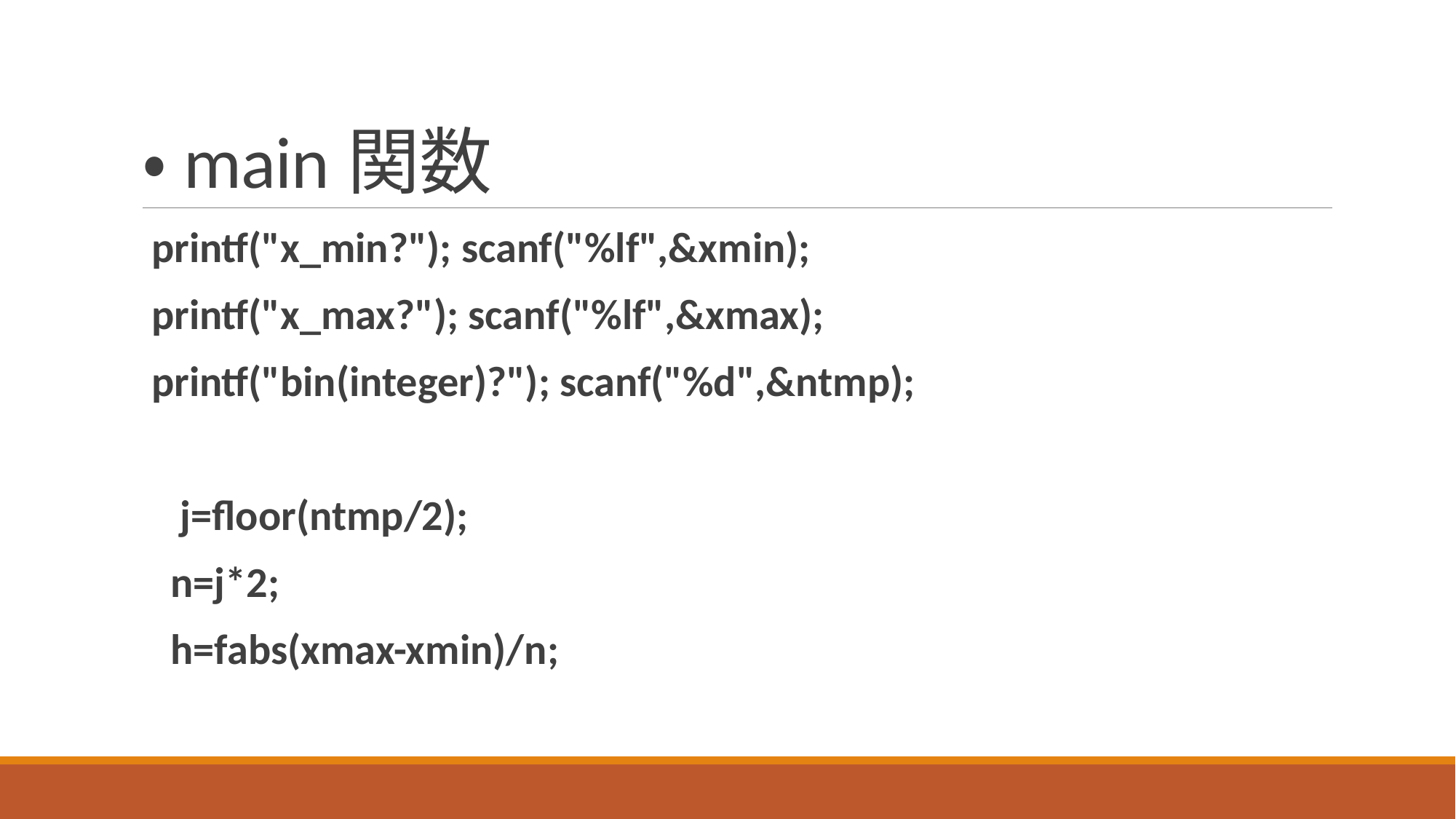

# ・main関数
 printf("x_min?"); scanf("%lf",&xmin);
 printf("x_max?"); scanf("%lf",&xmax);
 printf("bin(integer)?"); scanf("%d",&ntmp);

    j=floor(ntmp/2);
   n=j*2;
   h=fabs(xmax-xmin)/n;